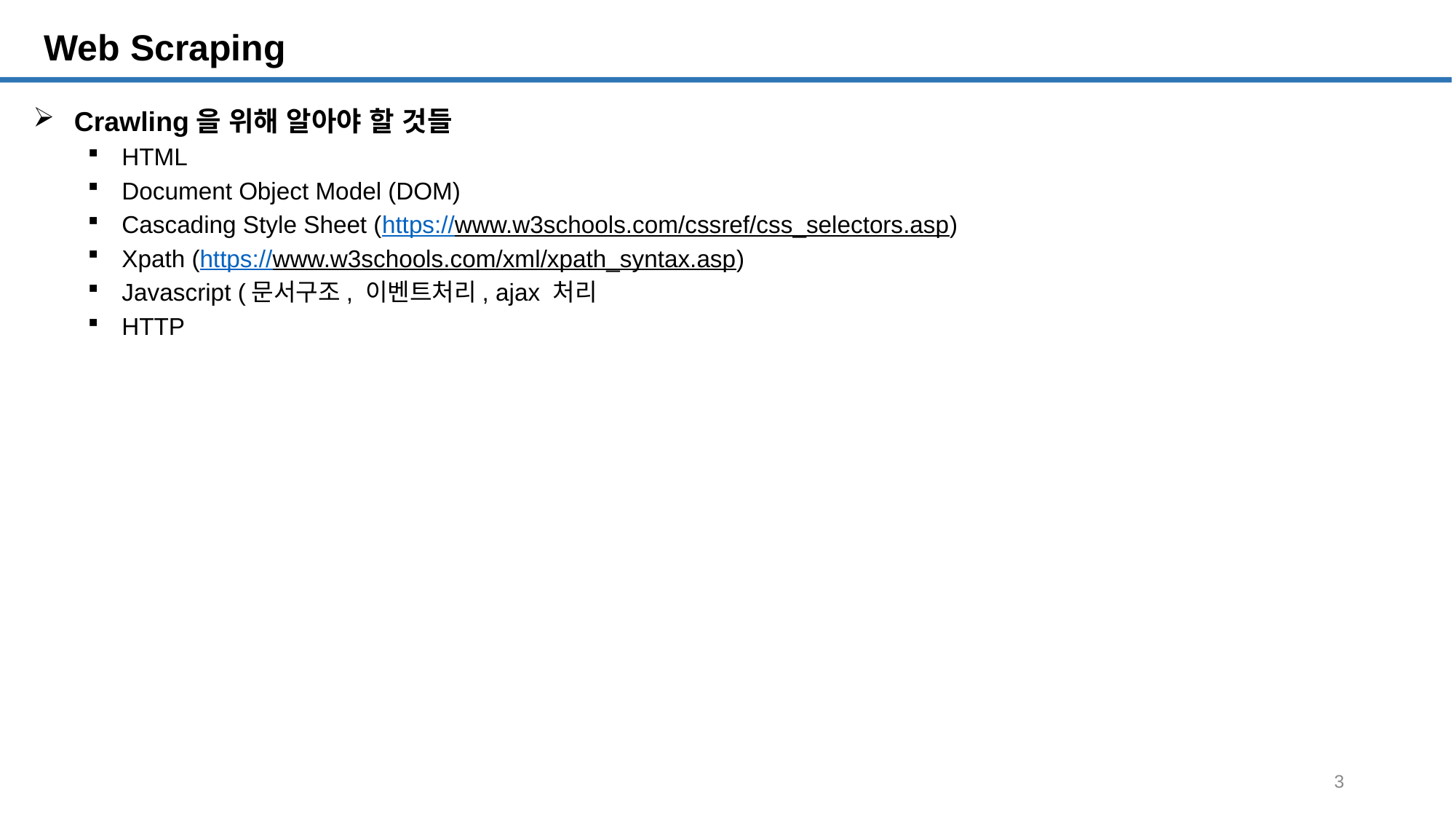

SQL 튜닝 개요
# Web Scraping

Crawling을 위해 알아야 할 것들
HTML
Document Object Model (DOM)
Cascading Style Sheet (https://www.w3schools.com/cssref/css_selectors.asp)
Xpath (https://www.w3schools.com/xml/xpath_syntax.asp)
Javascript (문서구조, 이벤트처리, ajax 처리
HTTP
3